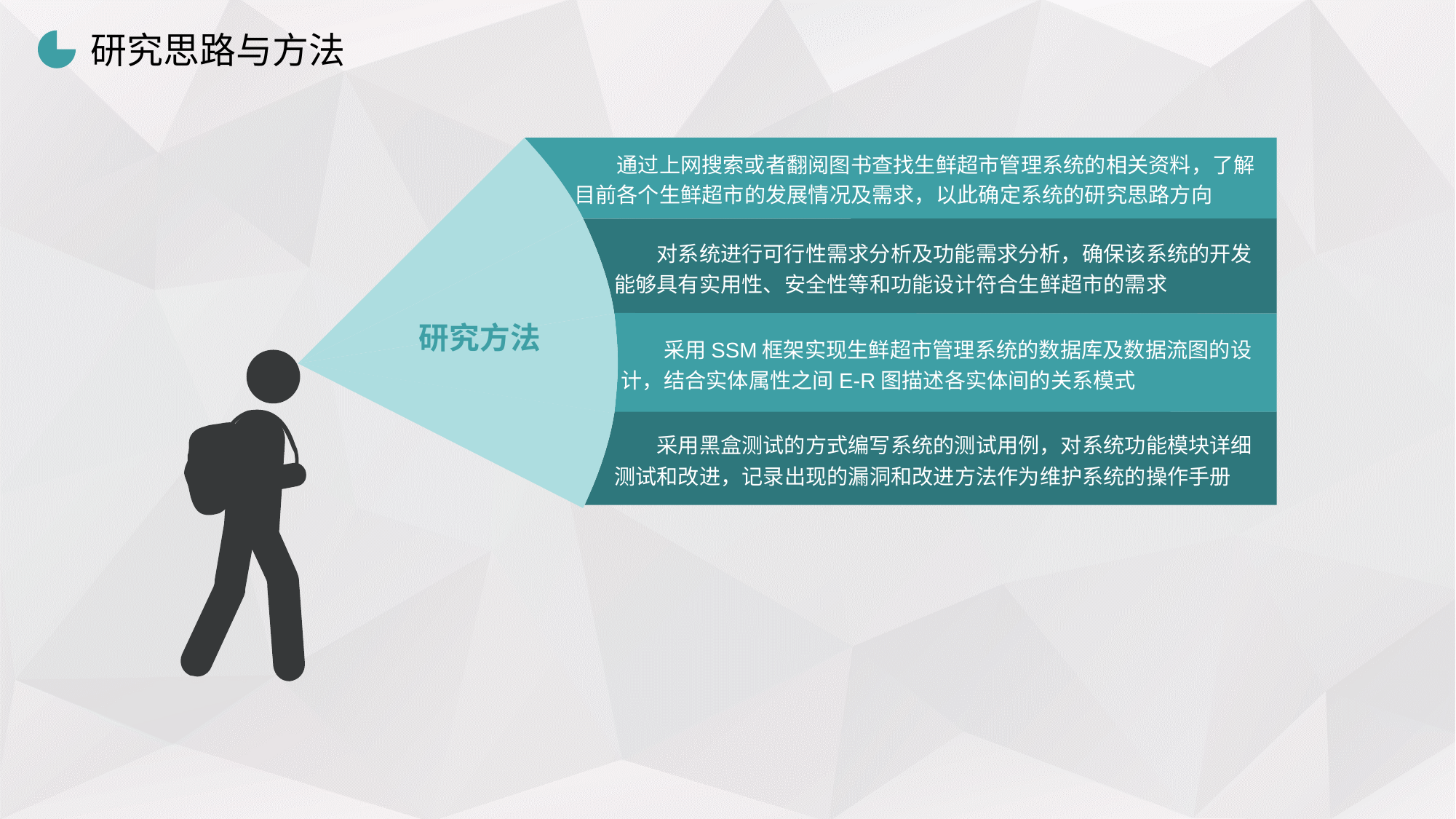

研究思路与方法

通过上网搜索或者翻阅图书查找生鲜超市管理系统的相关资料，了解目前各个生鲜超市的发展情况及需求，以此确定系统的研究思路方向

对系统进行可行性需求分析及功能需求分析，确保该系统的开发能够具有实用性、安全性等和功能设计符合生鲜超市的需求

研究方法
采用SSM框架实现生鲜超市管理系统的数据库及数据流图的设计，结合实体属性之间E-R图描述各实体间的关系模式

采用黑盒测试的方式编写系统的测试用例，对系统功能模块详细测试和改进，记录出现的漏洞和改进方法作为维护系统的操作手册